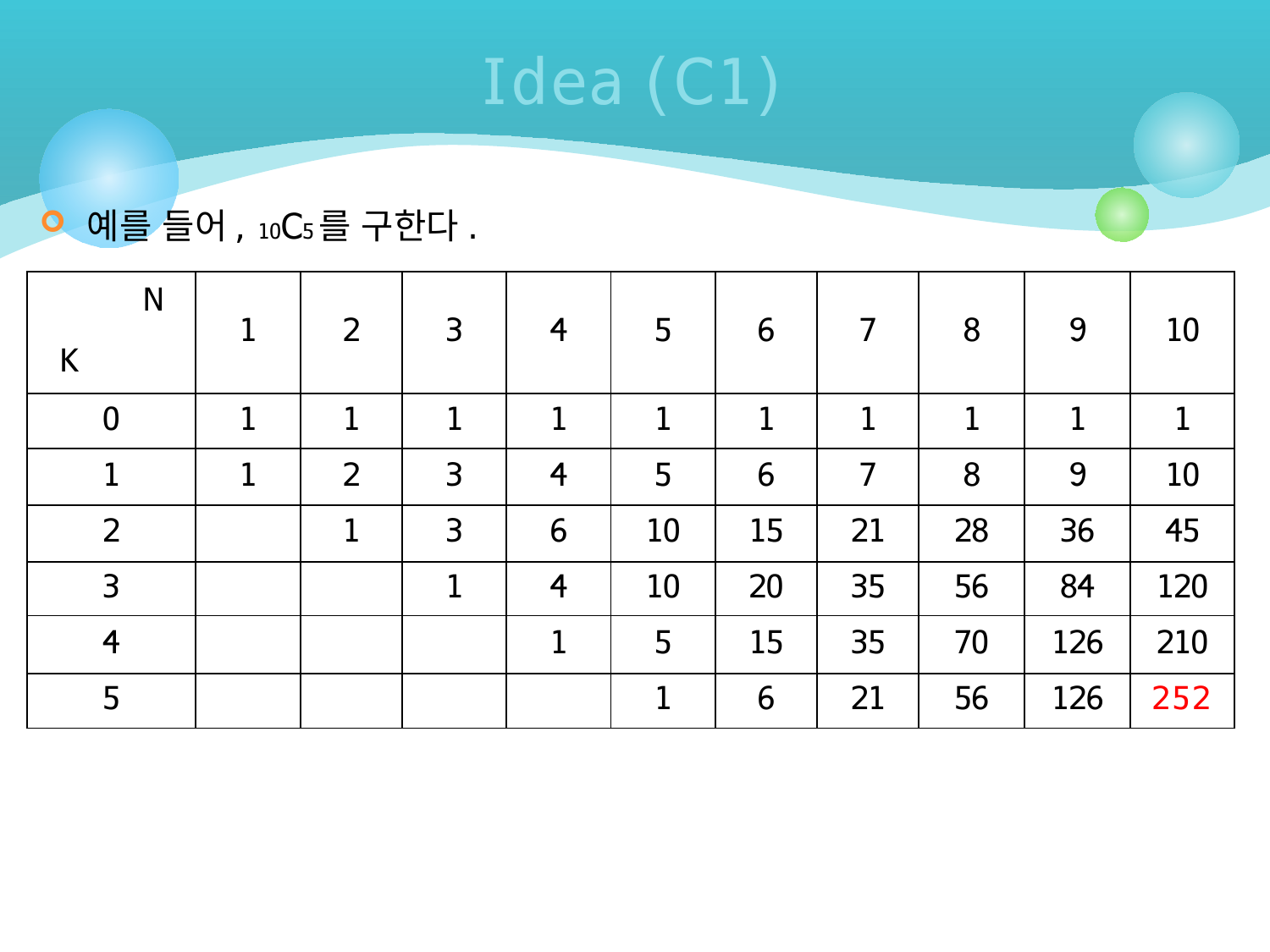

# Idea (C1)
예를 들어, 10C5를 구한다.
|  | N | 1 | 2 | 3 | 4 | 5 | 6 | 7 | 8 | 9 | 10 |
| --- | --- | --- | --- | --- | --- | --- | --- | --- | --- | --- | --- |
| K |  |  |  |  |  |  |  |  |  |  |  |
| 0 |  | 1 | 1 | 1 | 1 | 1 | 1 | 1 | 1 | 1 | 1 |
| 1 |  | 1 | 2 | 3 | 4 | 5 | 6 | 7 | 8 | 9 | 10 |
| 2 |  |  | 1 | 3 | 6 | 10 | 15 | 21 | 28 | 36 | 45 |
| 3 |  |  |  | 1 | 4 | 10 | 20 | 35 | 56 | 84 | 120 |
| 4 |  |  |  |  | 1 | 5 | 15 | 35 | 70 | 126 | 210 |
| 5 |  |  |  |  |  | 1 | 6 | 21 | 56 | 126 | 252 |